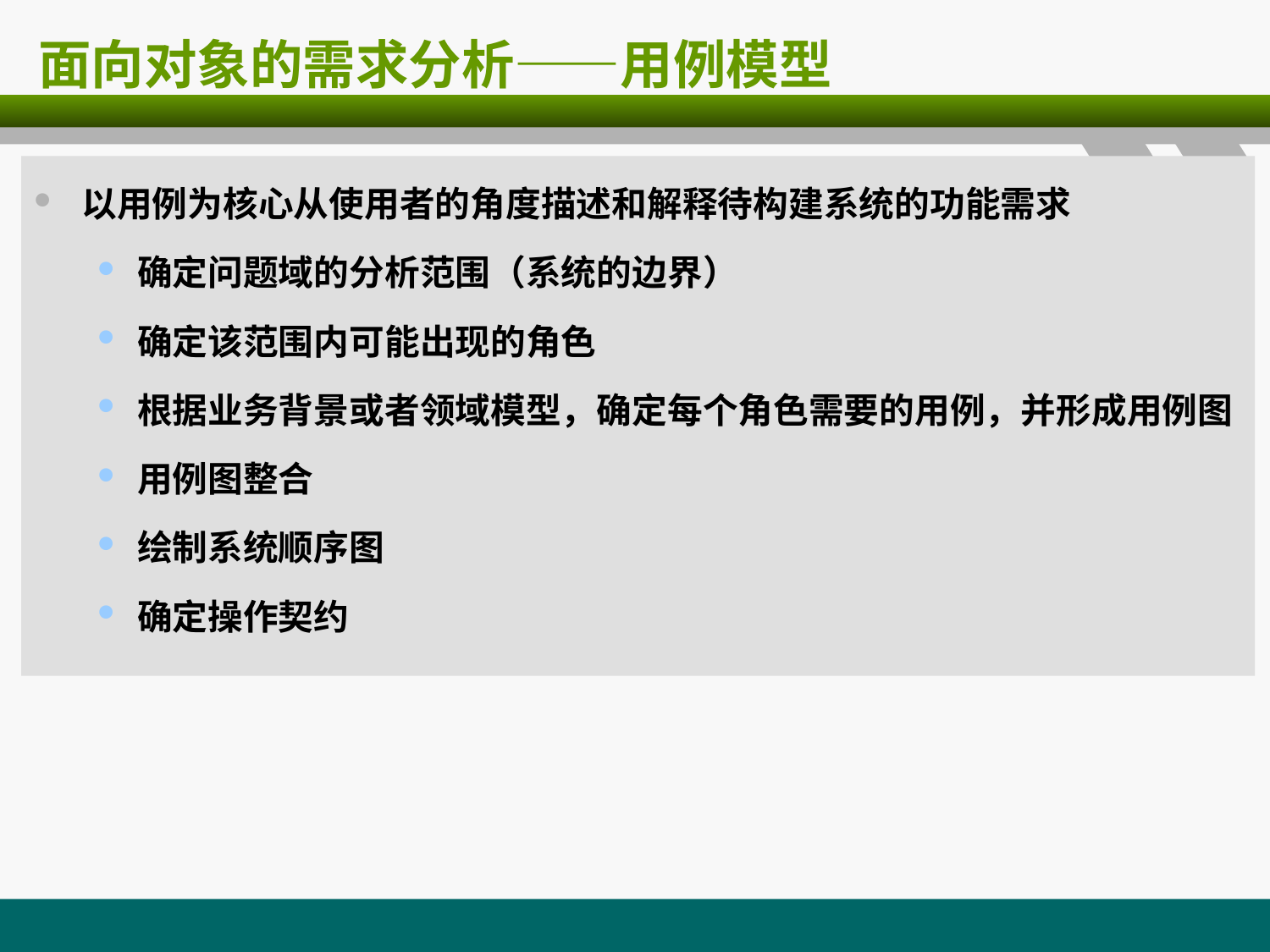

# 面向对象的需求分析——用例模型
以用例为核心从使用者的角度描述和解释待构建系统的功能需求
确定问题域的分析范围（系统的边界）
确定该范围内可能出现的角色
根据业务背景或者领域模型，确定每个角色需要的用例，并形成用例图
用例图整合
绘制系统顺序图
确定操作契约